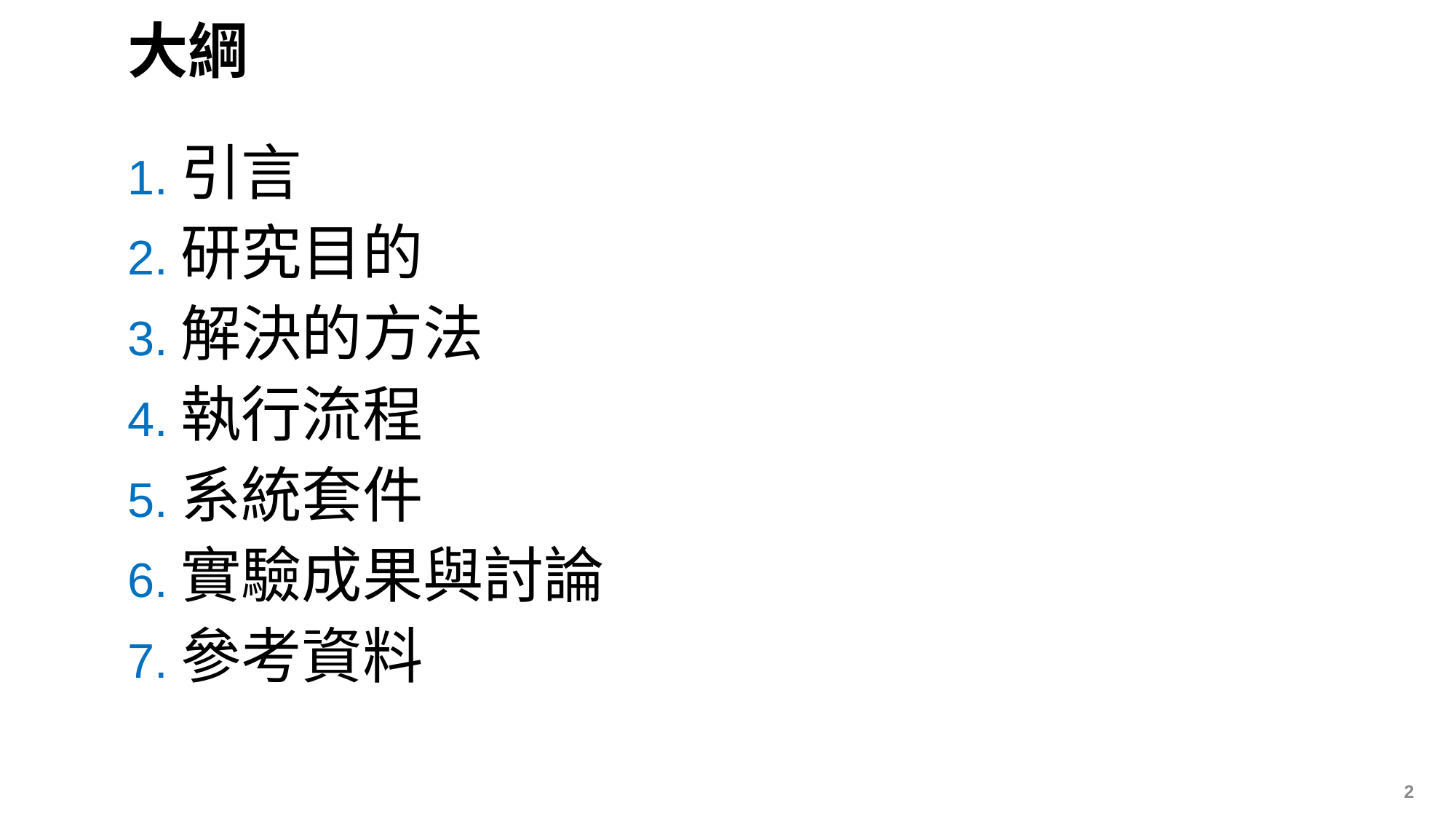

# 大綱
引言
研究目的
解決的方法
執行流程
系統套件
實驗成果與討論
參考資料

2